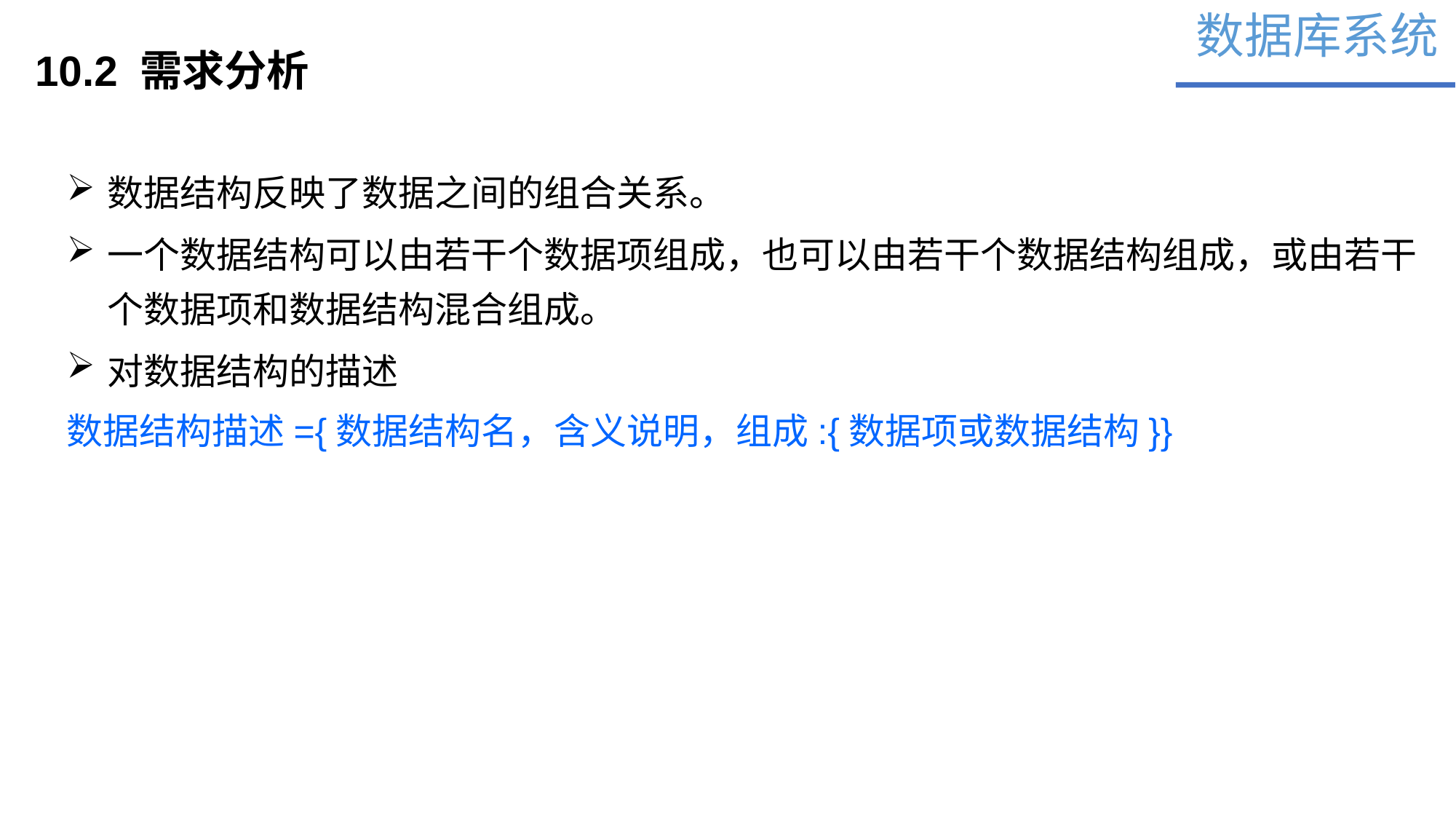

数据库系统
10.2 需求分析

数据结构反映了数据之间的组合关系。
一个数据结构可以由若干个数据项组成，也可以由若干个数据结构组成，或由若干个数据项和数据结构混合组成。
对数据结构的描述
数据结构描述={数据结构名，含义说明，组成:{数据项或数据结构}}